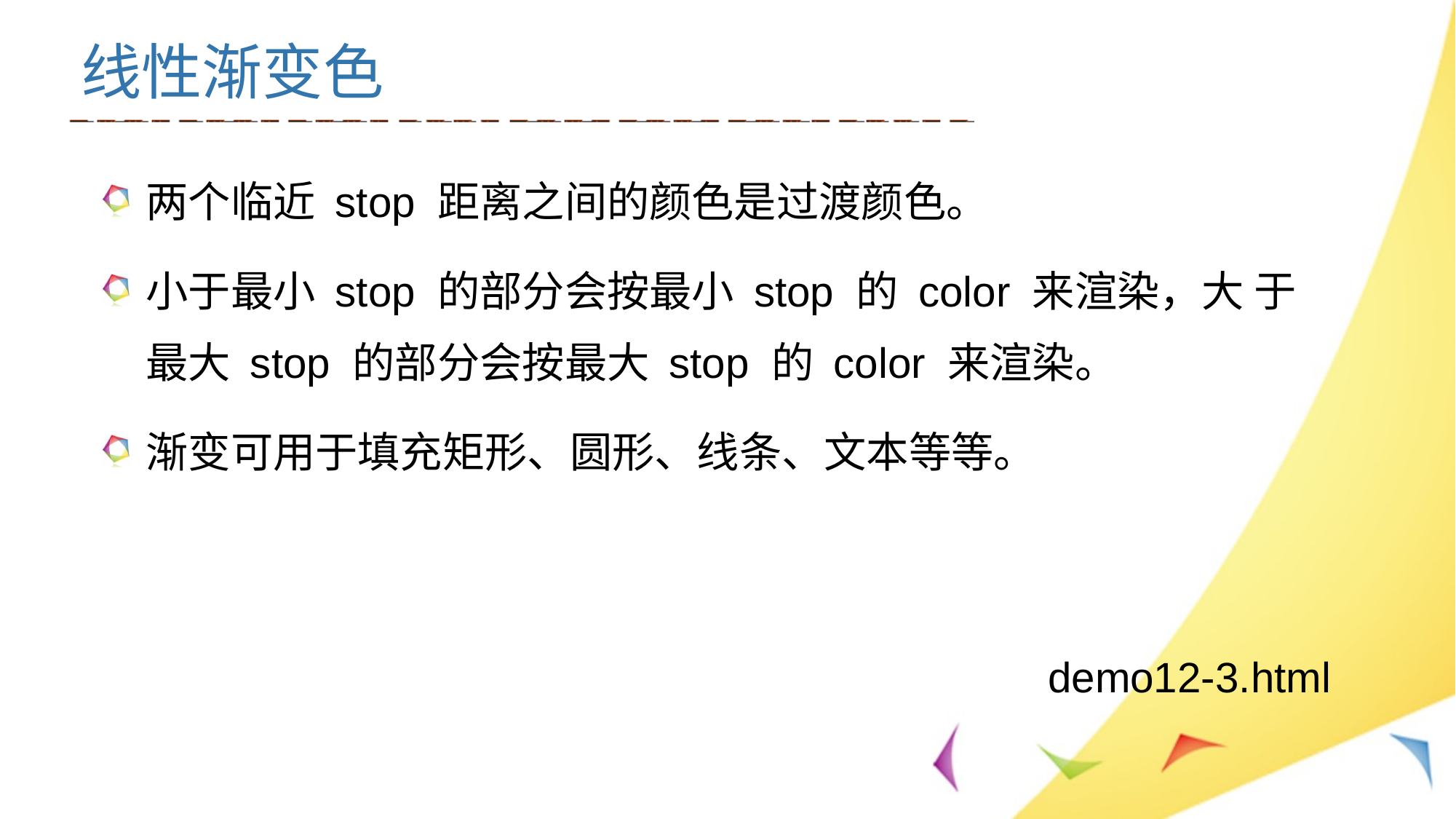

线性渐变色
两个临近 stop 距离之间的颜色是过渡颜色。
小于最小 stop 的部分会按最小 stop 的 color 来渲染，大 于最大 stop 的部分会按最大 stop 的 color 来渲染。
渐变可用于填充矩形、圆形、线条、文本等等。
demo12-3.html